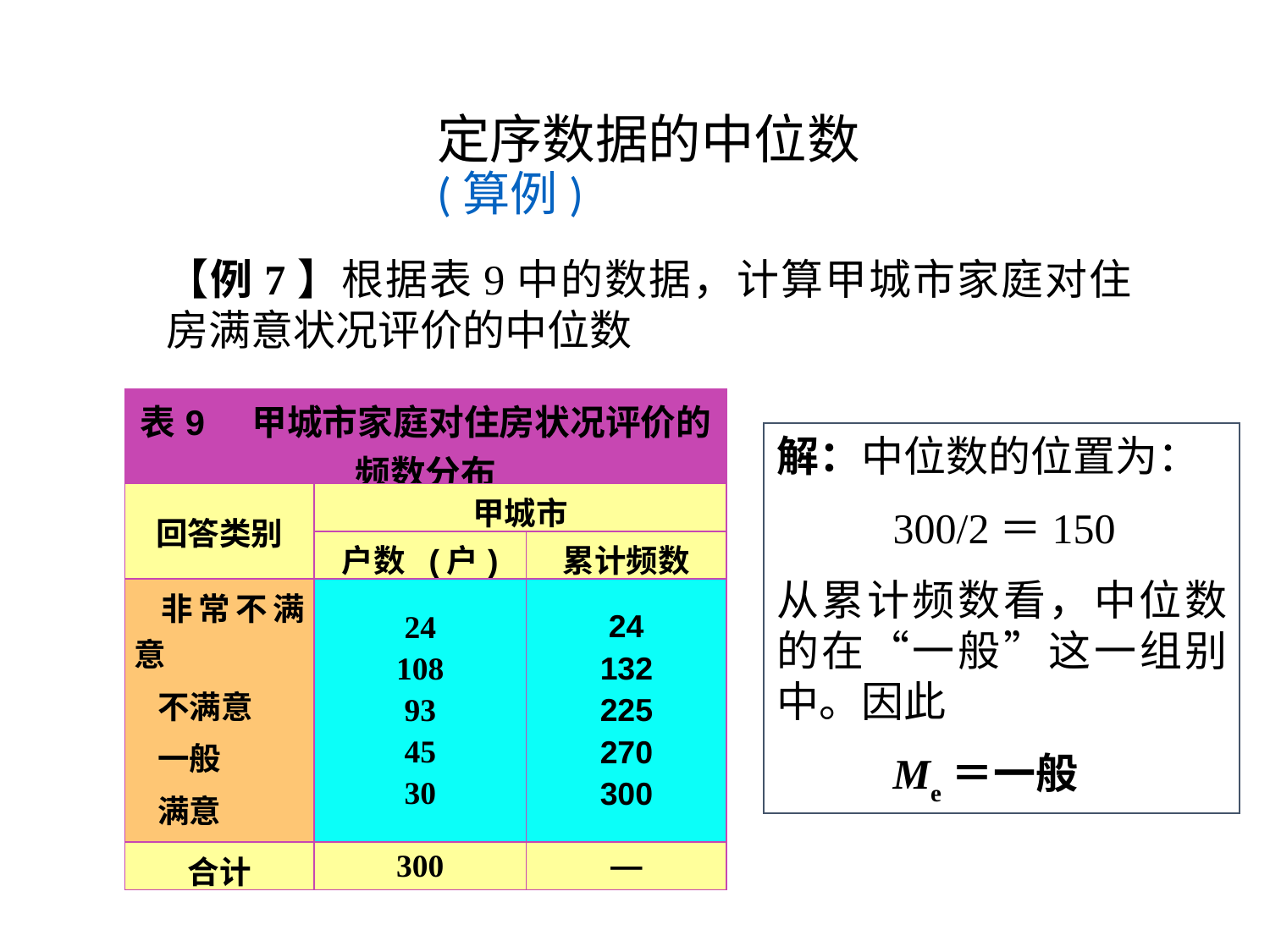

# 定序数据的中位数 (算例)
【例7】根据表9中的数据，计算甲城市家庭对住房满意状况评价的中位数
| 表9 甲城市家庭对住房状况评价的频数分布 |  |  |
| --- | --- | --- |
| 回答类别 | 甲城市 |  |
|  | 户数 (户) | 累计频数 |
| 非常不满意 不满意 一般 满意 非常满意 | 24 108 93 45 30 | 24 132 225 270 300 |
| 合计 | 300 | — |
解：中位数的位置为：
           300/2＝150
从累计频数看，中位数的在“一般”这一组别中。因此
           Me＝一般